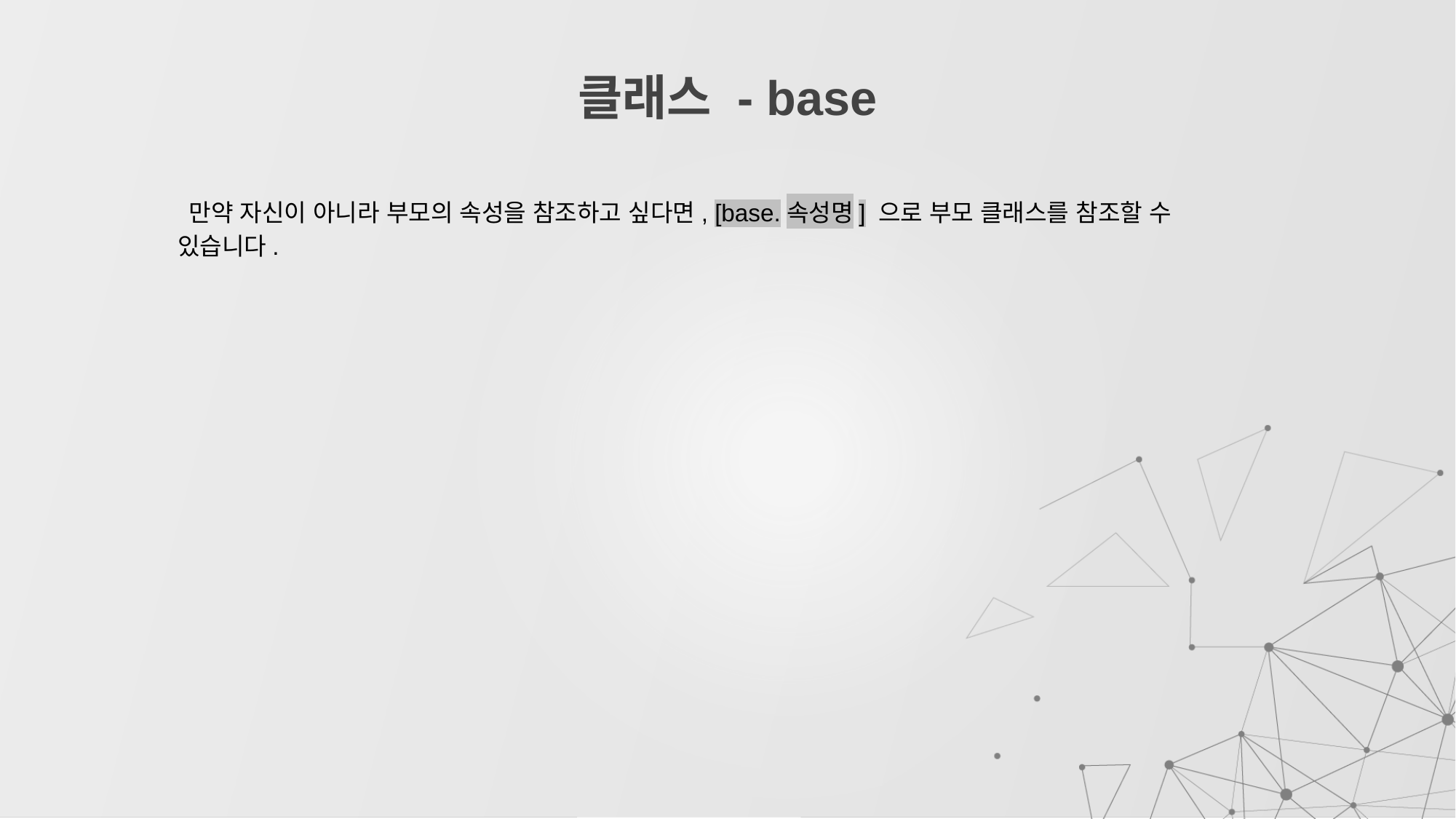

# 클래스 - base
 만약 자신이 아니라 부모의 속성을 참조하고 싶다면, [base.속성명] 으로 부모 클래스를 참조할 수 있습니다.